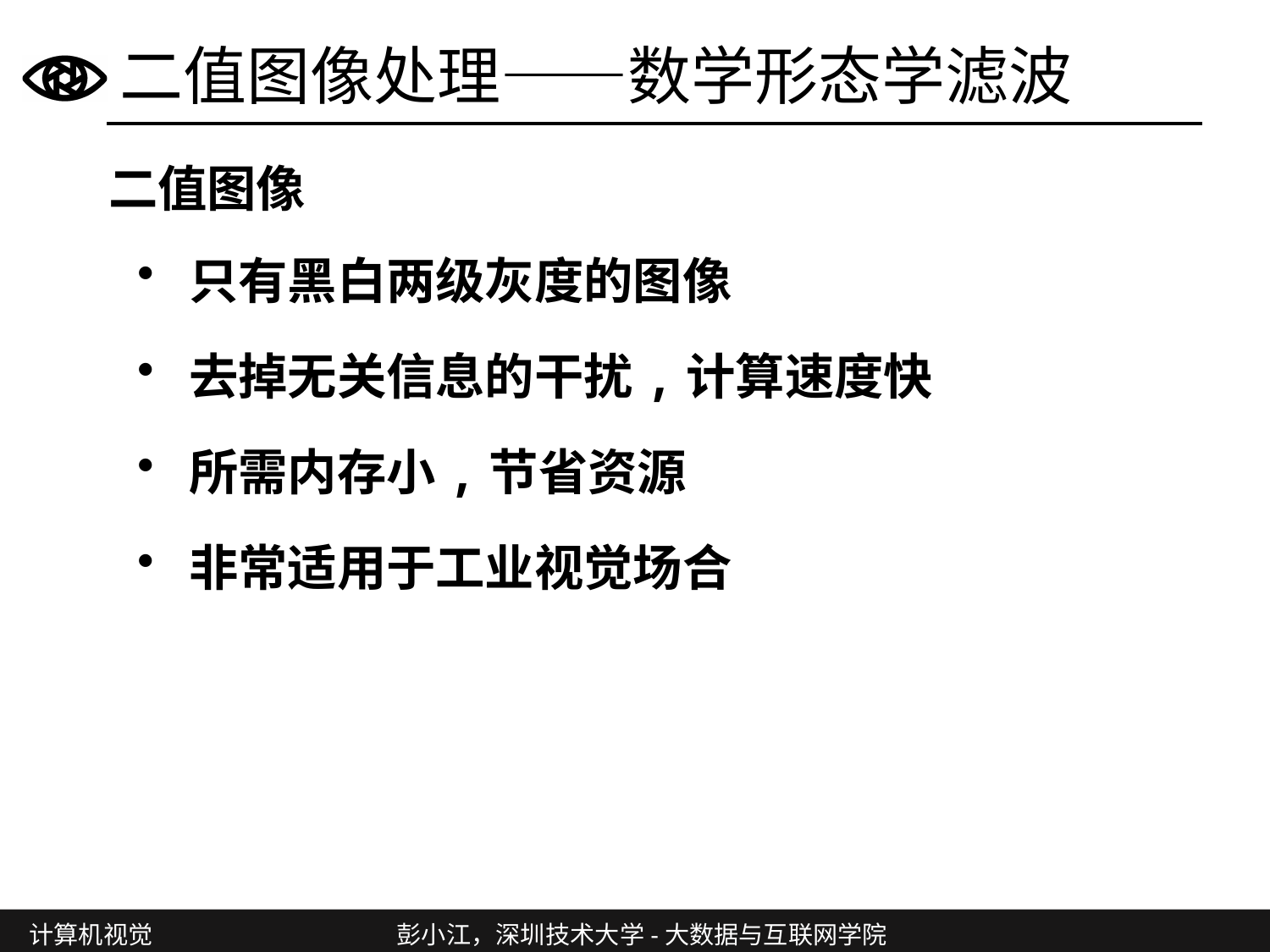

# 二值图像处理——数学形态学滤波

二值图像

  只有黑白两级灰度的图像
  去掉无关信息的干扰,计算速度快
  所需内存小,节省资源
  非常适用于工业视觉场合